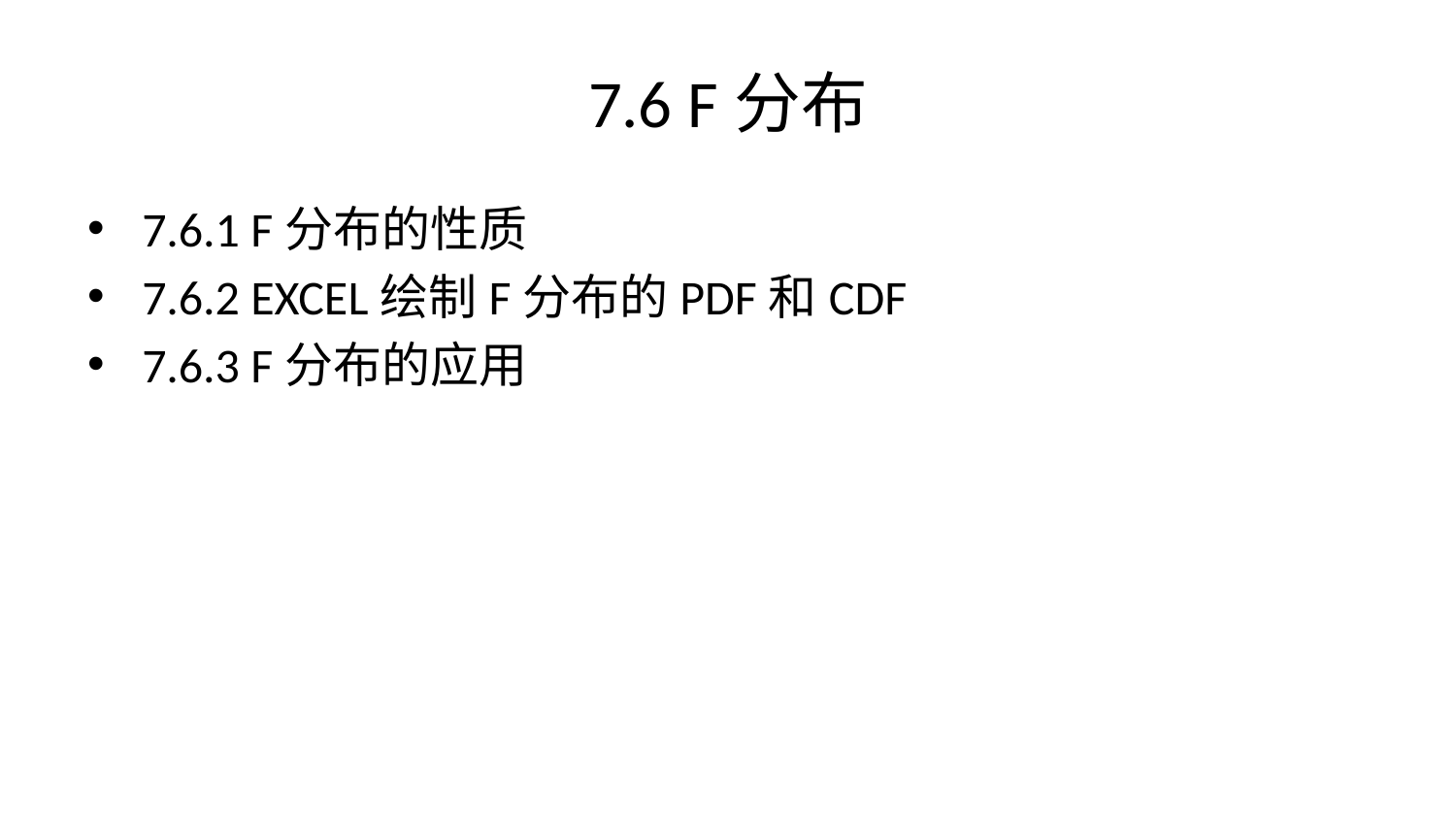

# 7.6 F分布
7.6.1 F分布的性质
7.6.2 EXCEL绘制F分布的PDF和CDF
7.6.3 F分布的应用